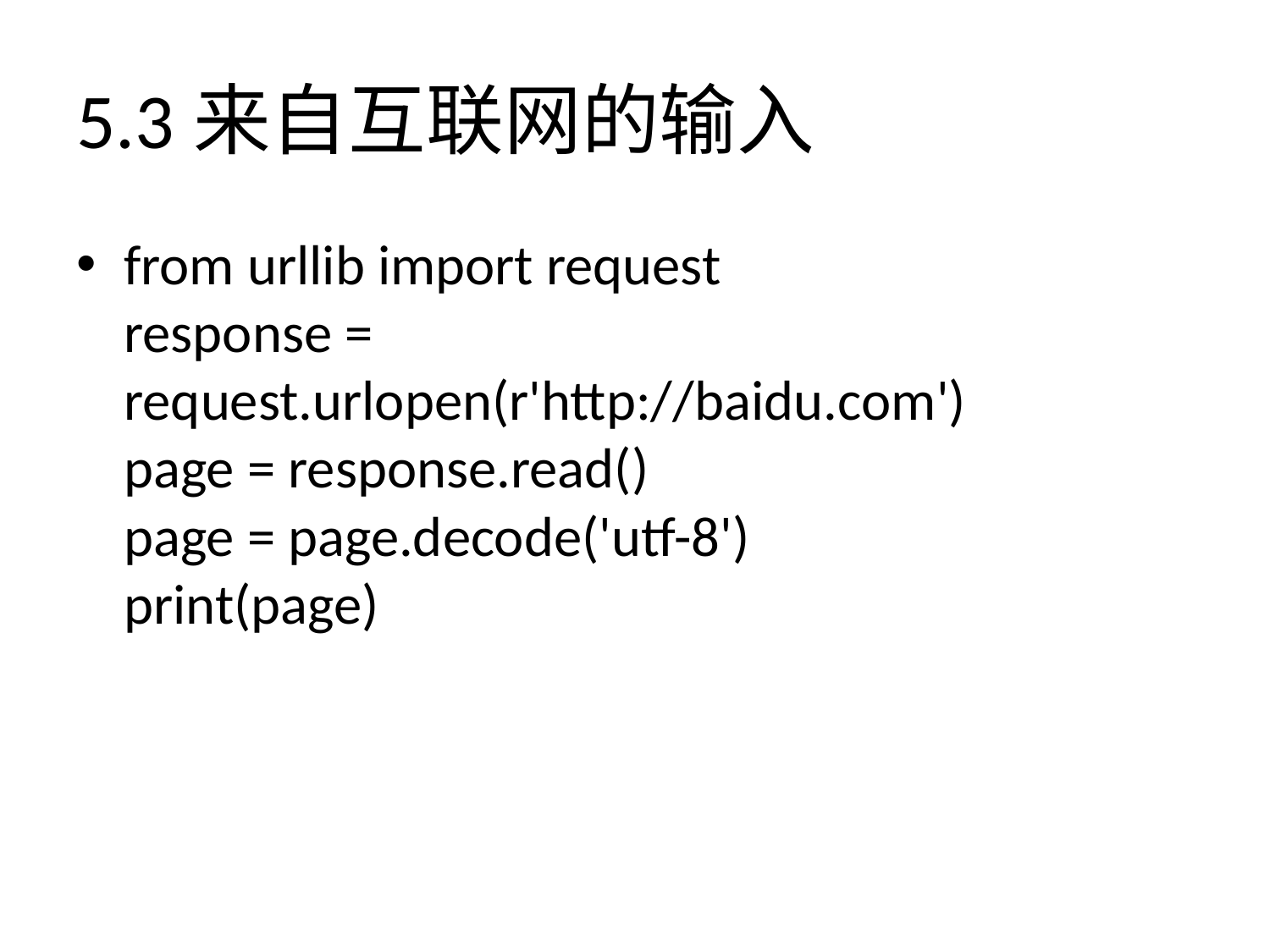

# 5.3来自互联网的输入
from urllib import request
response = request.urlopen(r'http://baidu.com')
page = response.read()
page = page.decode('utf-8')
print(page)